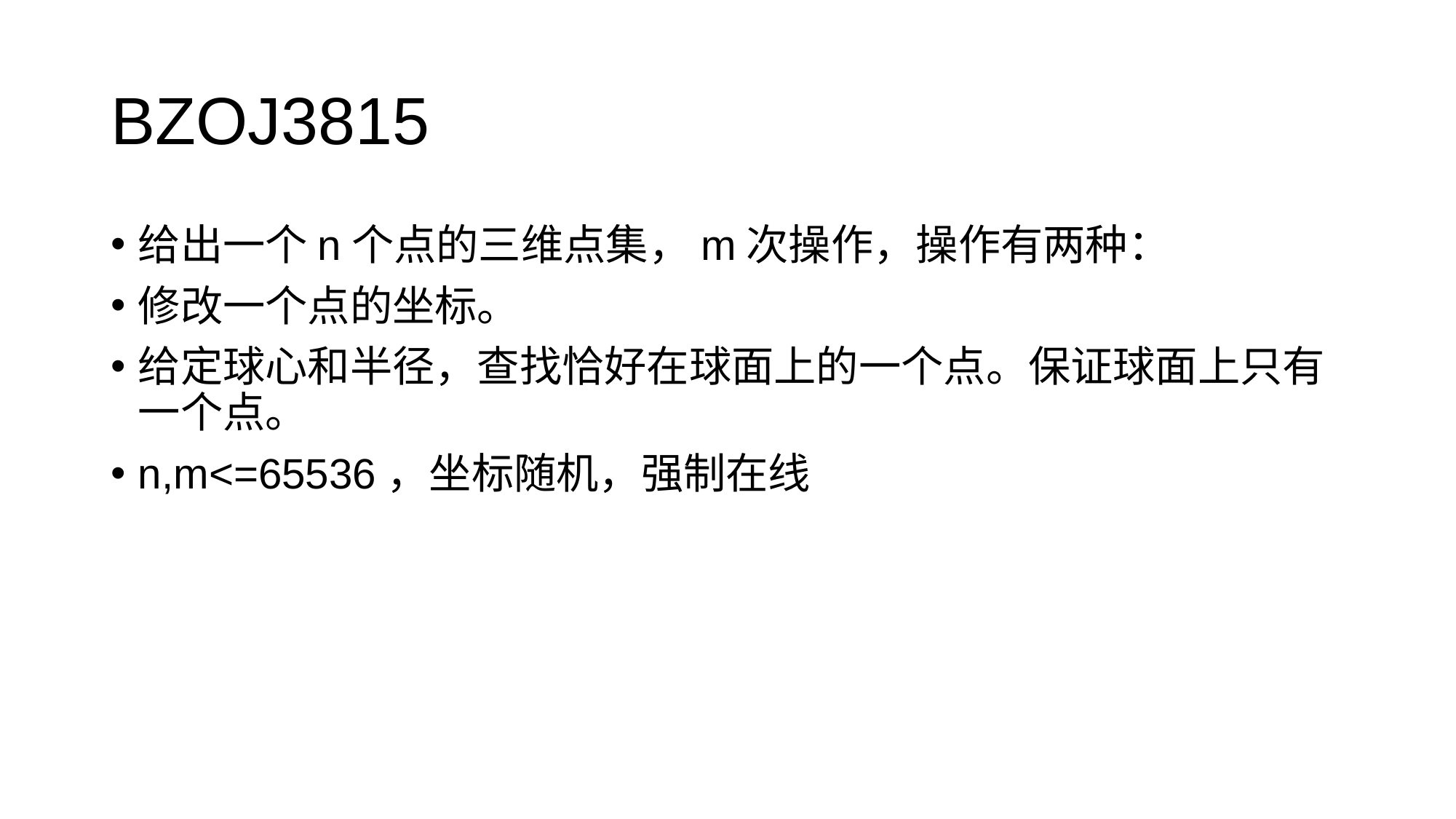

# BZOJ3815
给出一个n个点的三维点集，m次操作，操作有两种：
修改一个点的坐标。
给定球心和半径，查找恰好在球面上的一个点。保证球面上只有一个点。
n,m<=65536，坐标随机，强制在线